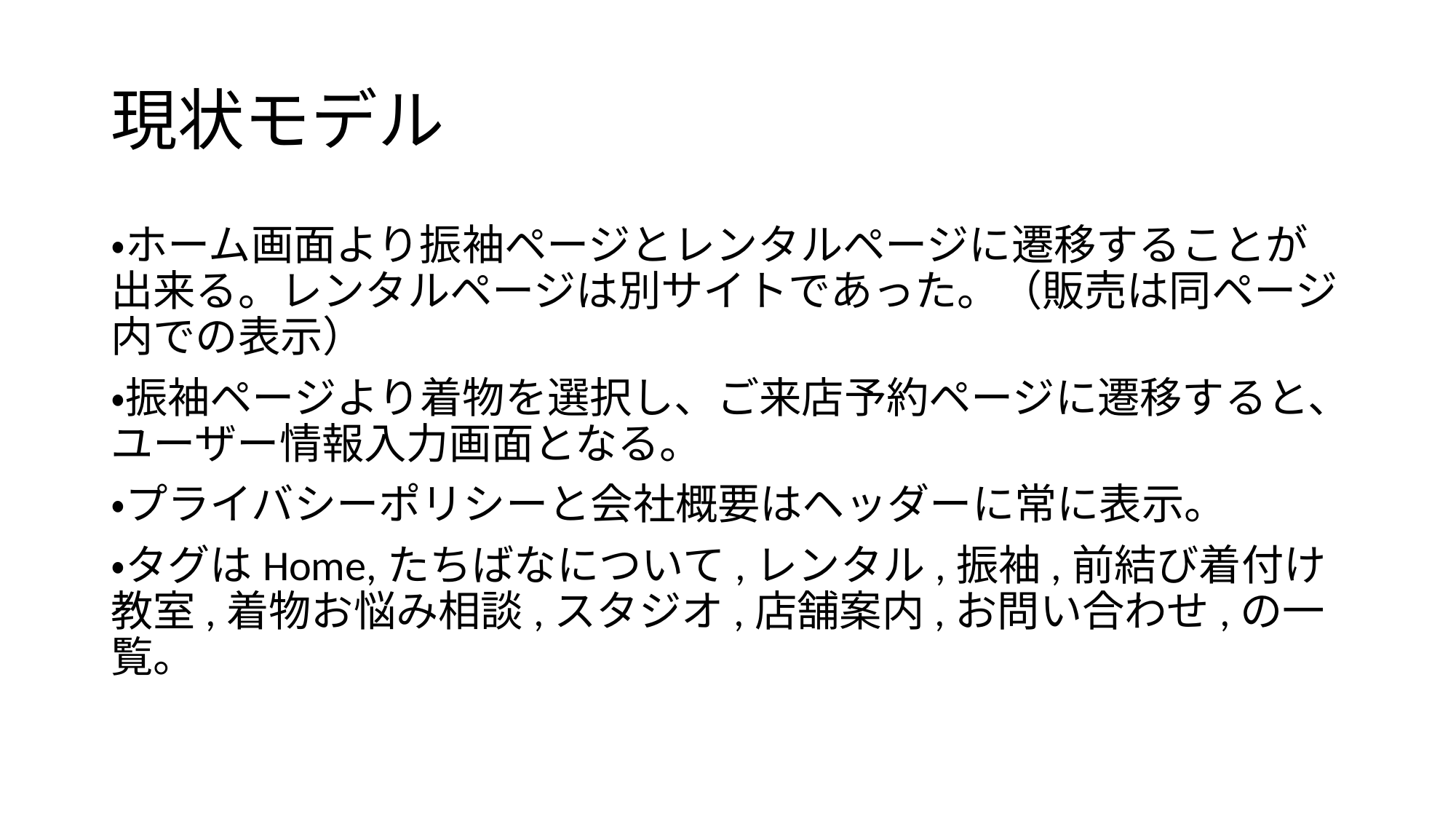

# 現状モデル
・ホーム画面より振袖ページとレンタルページに遷移することが出来る。レンタルページは別サイトであった。（販売は同ページ内での表示）
・振袖ページより着物を選択し、ご来店予約ページに遷移すると、ユーザー情報入力画面となる。
・プライバシーポリシーと会社概要はヘッダーに常に表示。
・タグはHome,たちばなについて,レンタル,振袖,前結び着付け教室,着物お悩み相談,スタジオ,店舗案内,お問い合わせ,の一覧。